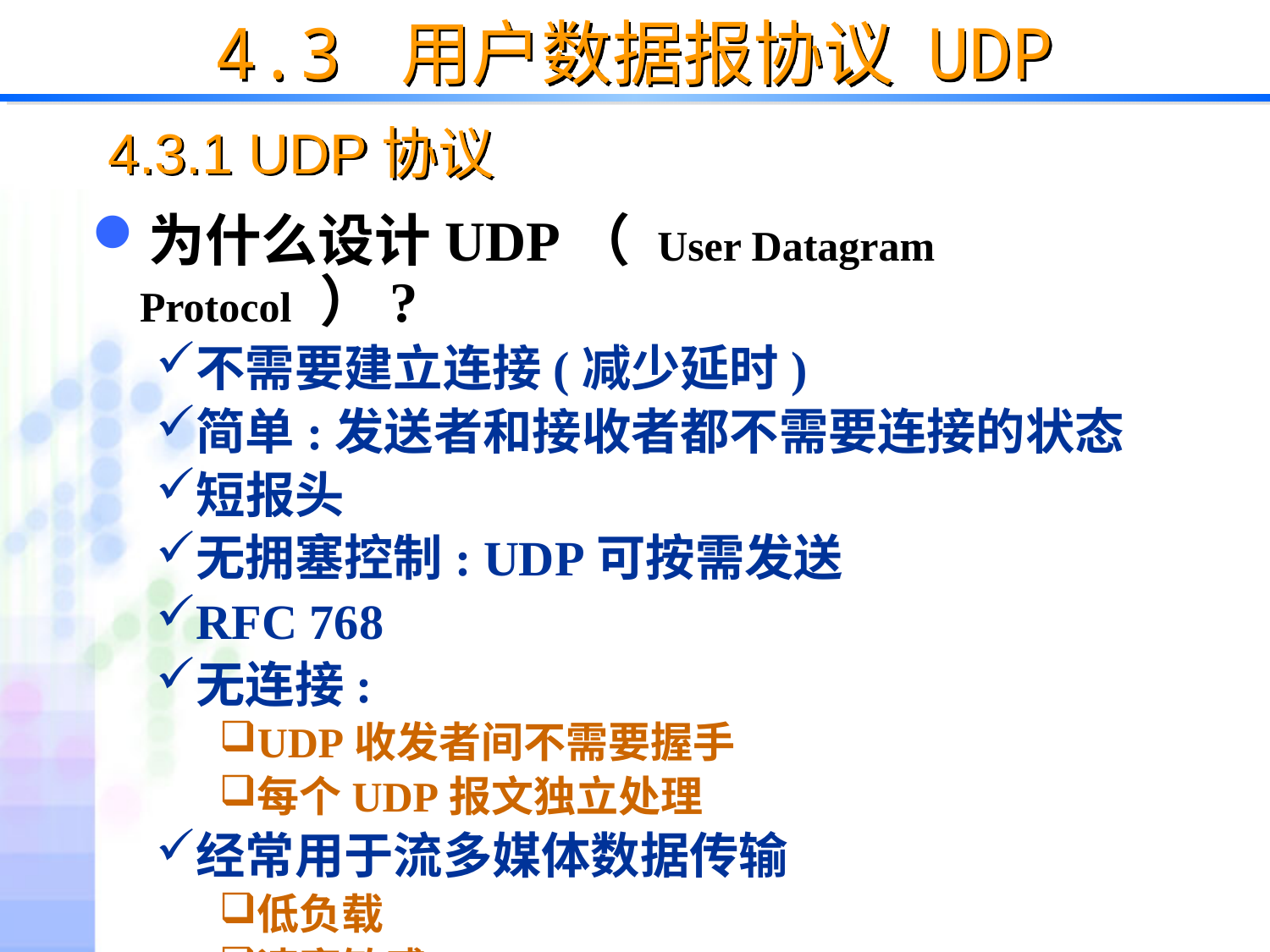

# 4.3 用户数据报协议 UDP
4.3.1 UDP协议
为什么设计UDP（ User Datagram Protocol ）?
不需要建立连接(减少延时)
简单:发送者和接收者都不需要连接的状态
短报头
无拥塞控制: UDP可按需发送
RFC 768
无连接:
UDP收发者间不需要握手
每个UDP报文独立处理
经常用于流多媒体数据传输
低负载
速率敏感